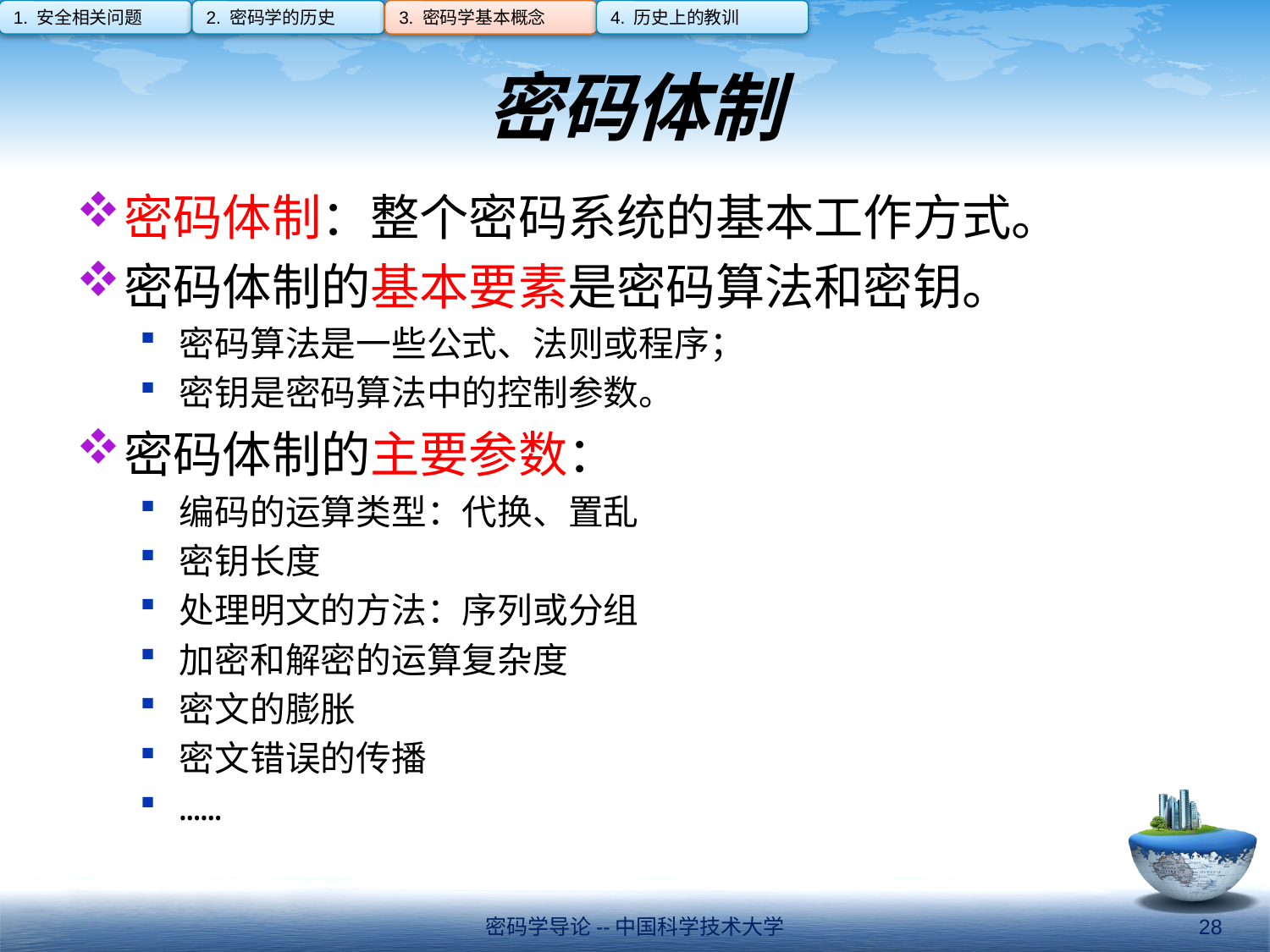

1. 安全相关问题
2. 密码学的历史
3. 密码学基本概念
4. 历史上的教训
# 密码体制
密码体制：整个密码系统的基本工作方式。
密码体制的基本要素是密码算法和密钥。
密码算法是一些公式、法则或程序；
密钥是密码算法中的控制参数。
密码体制的主要参数：
编码的运算类型：代换、置乱
密钥长度
处理明文的方法：序列或分组
加密和解密的运算复杂度
密文的膨胀
密文错误的传播
……
密码学导论--中国科学技术大学
28